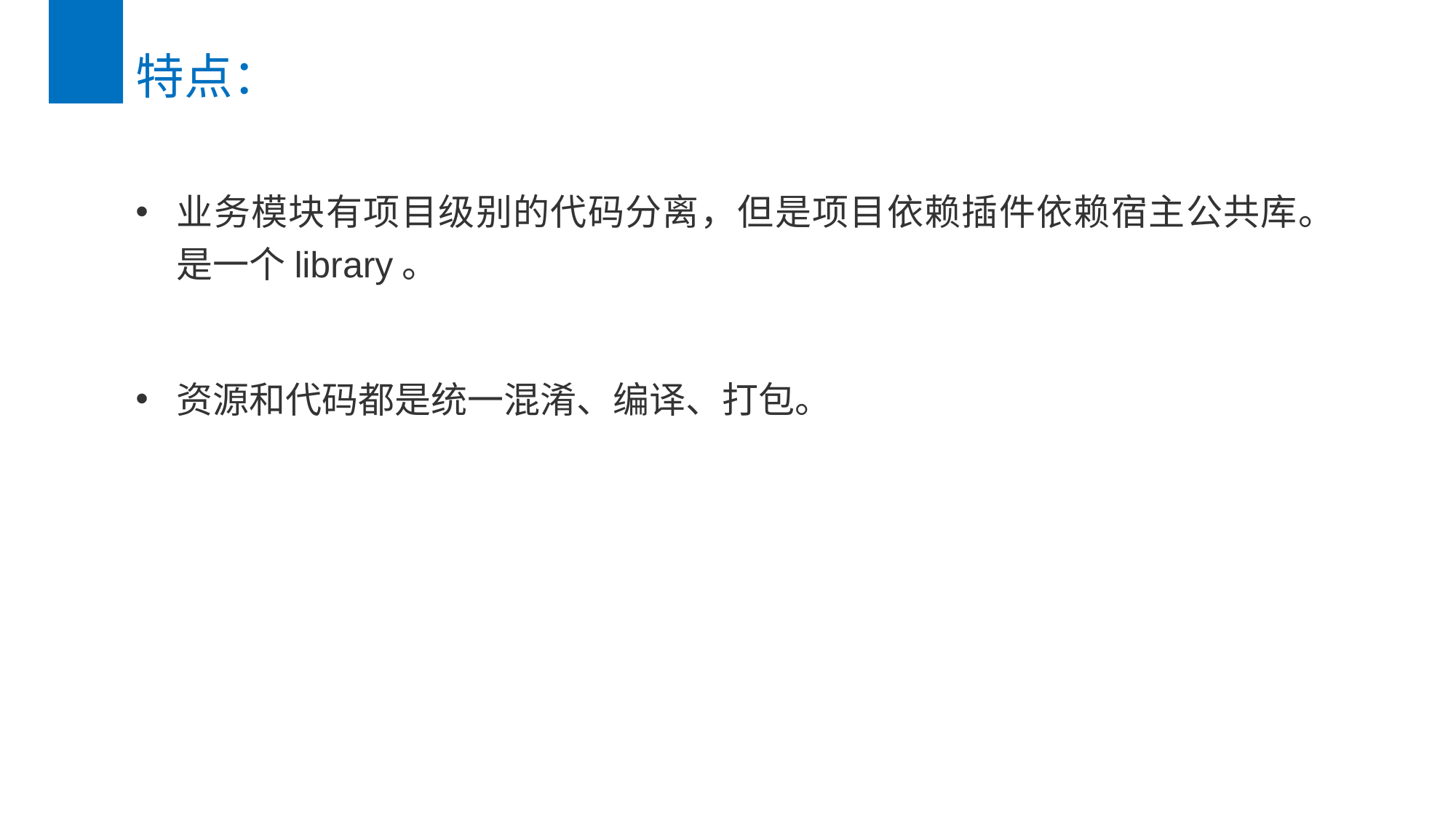

# 特点：
业务模块有项目级别的代码分离，但是项目依赖插件依赖宿主公共库。是一个library。

资源和代码都是统一混淆、编译、打包。